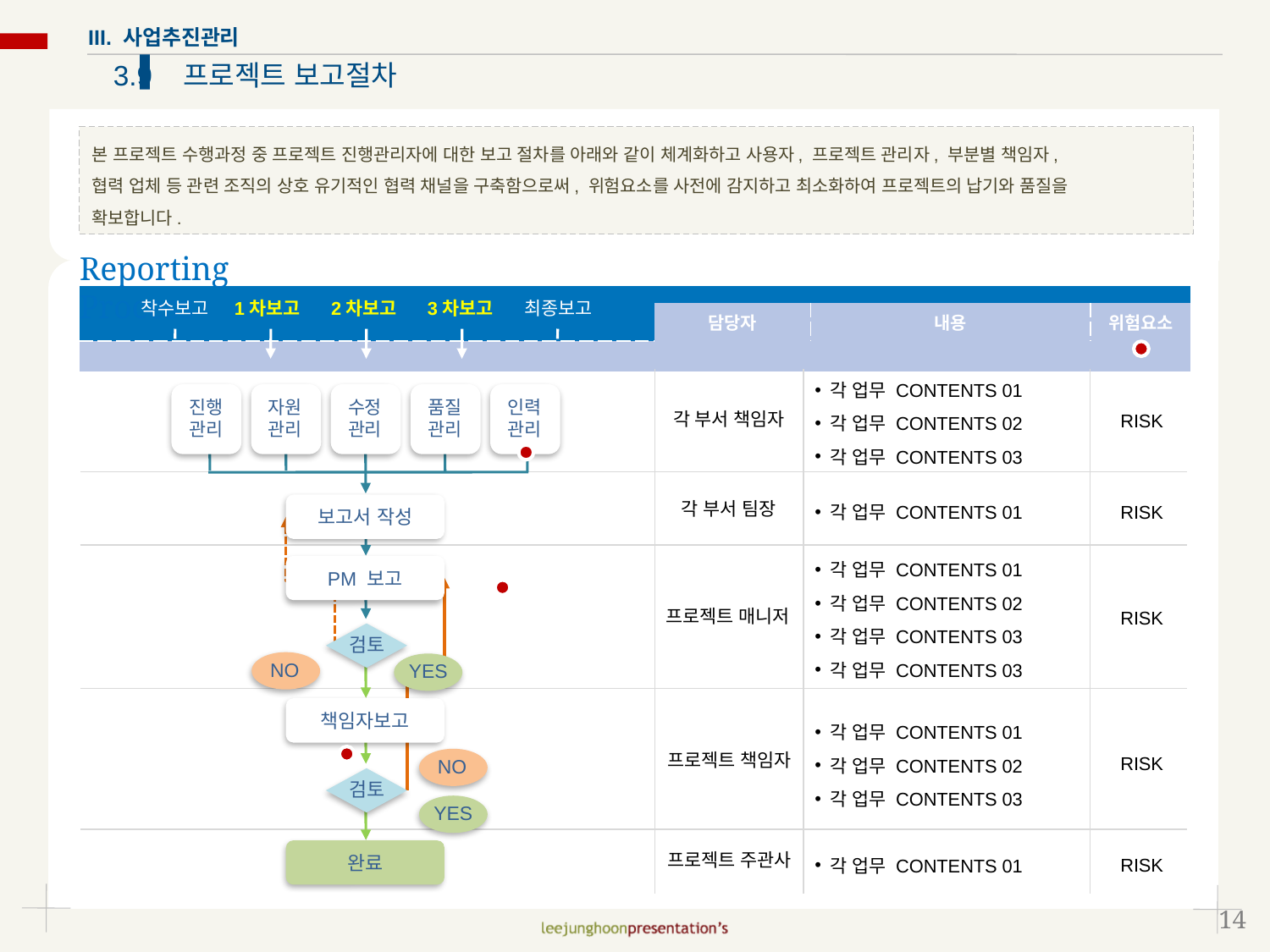

Reporting Process
착수보고
1차보고
2차보고
3차보고
최종보고

 각 업무 CONTENTS 01
 각 업무 CONTENTS 02
 각 업무 CONTENTS 03

진행
관리

자원
관리

수정
관리

품질
관리

인력
관리
보고서 작성
PM 보고

검토
NO

YES

책임자보고
NO

검토
YES

완료
RISK
각 부서 책임자

RISK
 각 업무 CONTENTS 01
각 부서 팀장
 각 업무 CONTENTS 01
 각 업무 CONTENTS 02
 각 업무 CONTENTS 03
 각 업무 CONTENTS 03

RISK
프로젝트 매니저
 각 업무 CONTENTS 01
 각 업무 CONTENTS 02
 각 업무 CONTENTS 03
RISK
프로젝트 책임자

RISK
 각 업무 CONTENTS 01
프로젝트 주관사
|  |  |  |  |
| --- | --- | --- | --- |
|  | 담당자 | 내용 | 위험요소 |
|  |  |  |  |